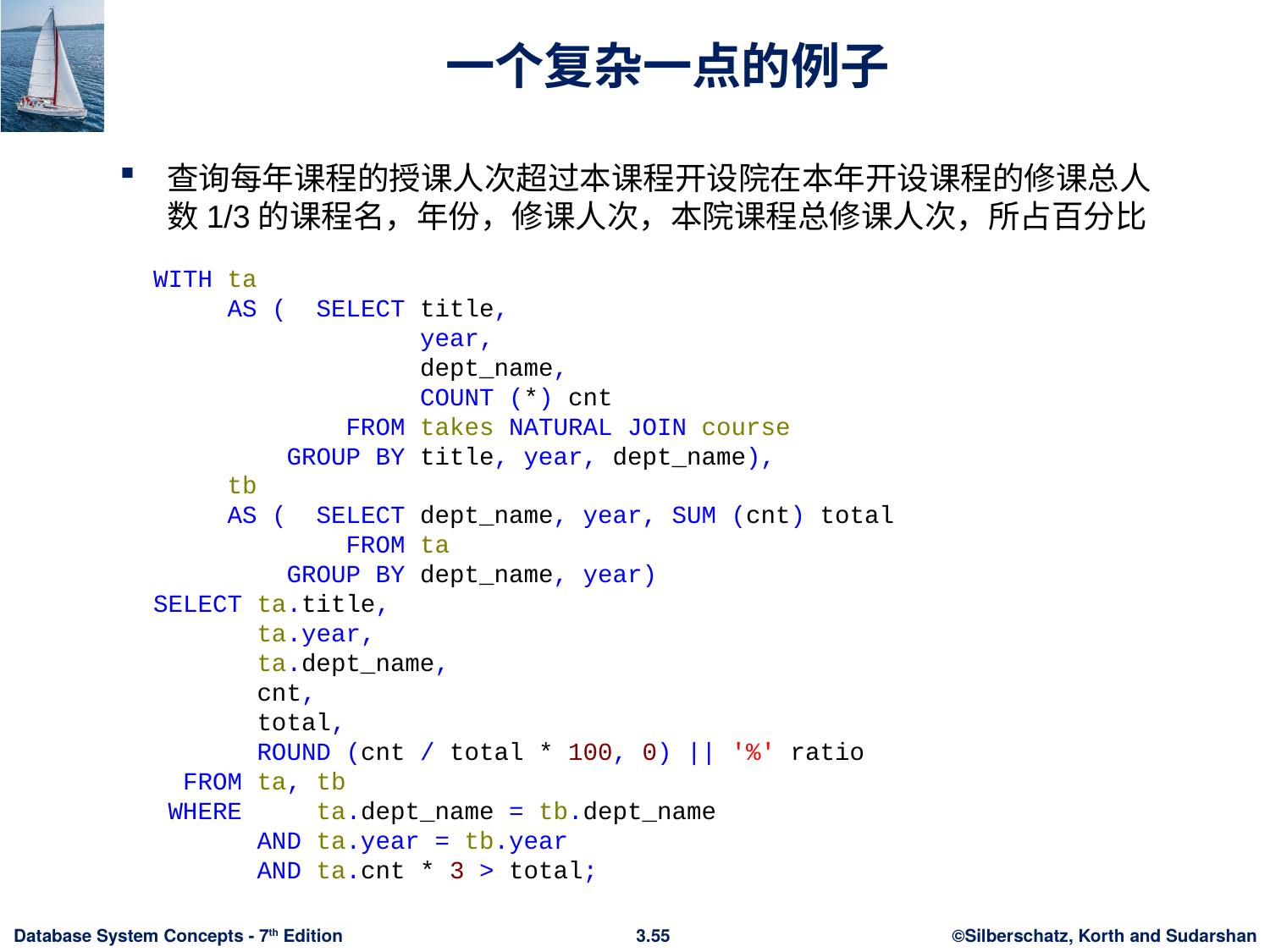

# 一个复杂一点的例子
查询每年课程的授课人次超过本课程开设院在本年开设课程的修课总人数1/3的课程名，年份，修课人次，本院课程总修课人次，所占百分比
WITH ta
     AS (  SELECT title,
                  year,
                  dept_name,
                  COUNT (*) cnt
             FROM takes NATURAL JOIN course
         GROUP BY title, year, dept_name),
     tb
     AS (  SELECT dept_name, year, SUM (cnt) total
             FROM ta
         GROUP BY dept_name, year)
SELECT ta.title,
       ta.year,
       ta.dept_name,
       cnt,
       total,
       ROUND (cnt / total * 100, 0) || '%' ratio
  FROM ta, tb
 WHERE     ta.dept_name = tb.dept_name
       AND ta.year = tb.year
       AND ta.cnt * 3 > total;